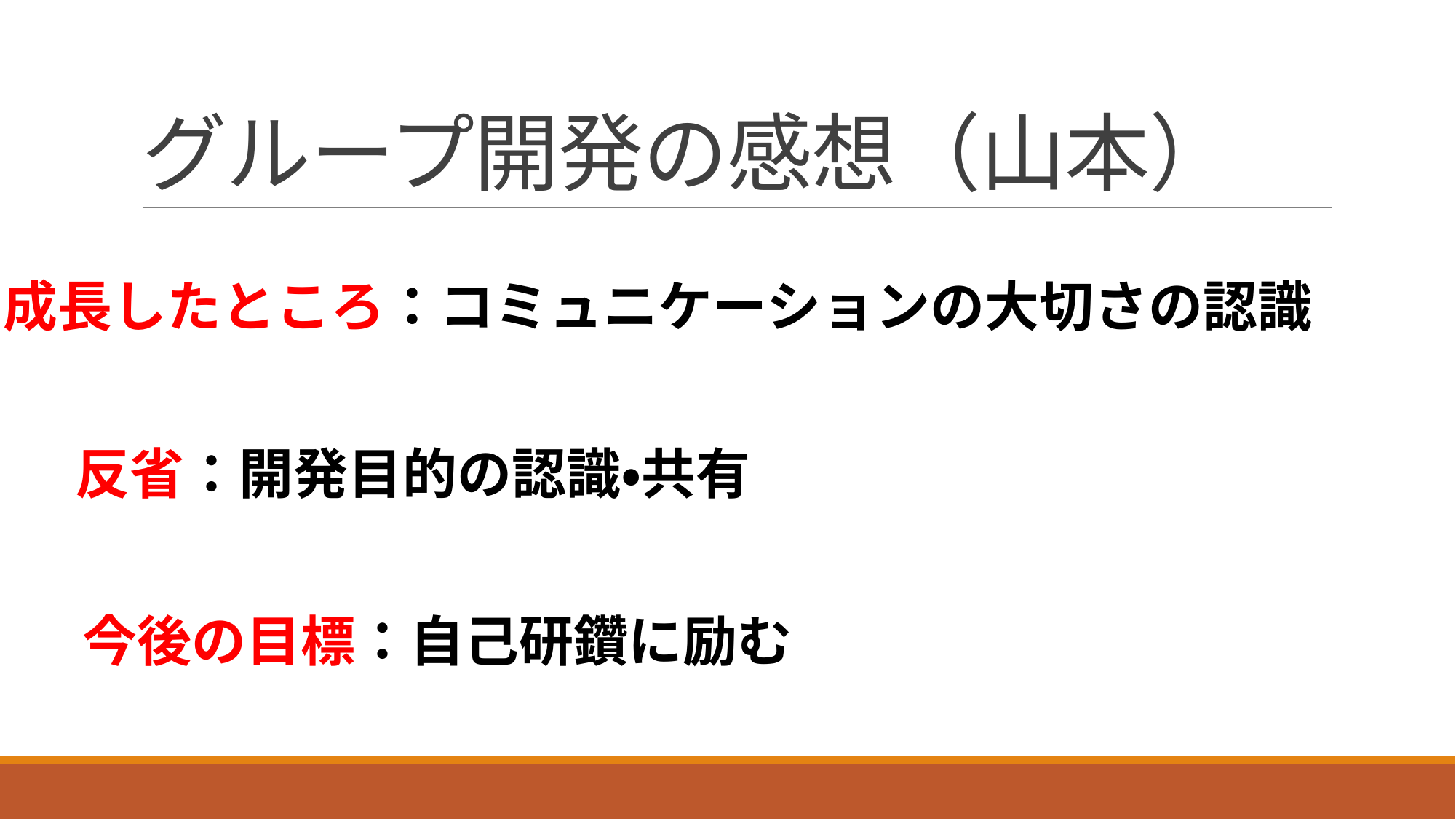

# グループ開発の感想（山本）
成長したところ：コミュニケーションの大切さの認識
反省：開発目的の認識・共有
今後の目標：自己研鑽に励む